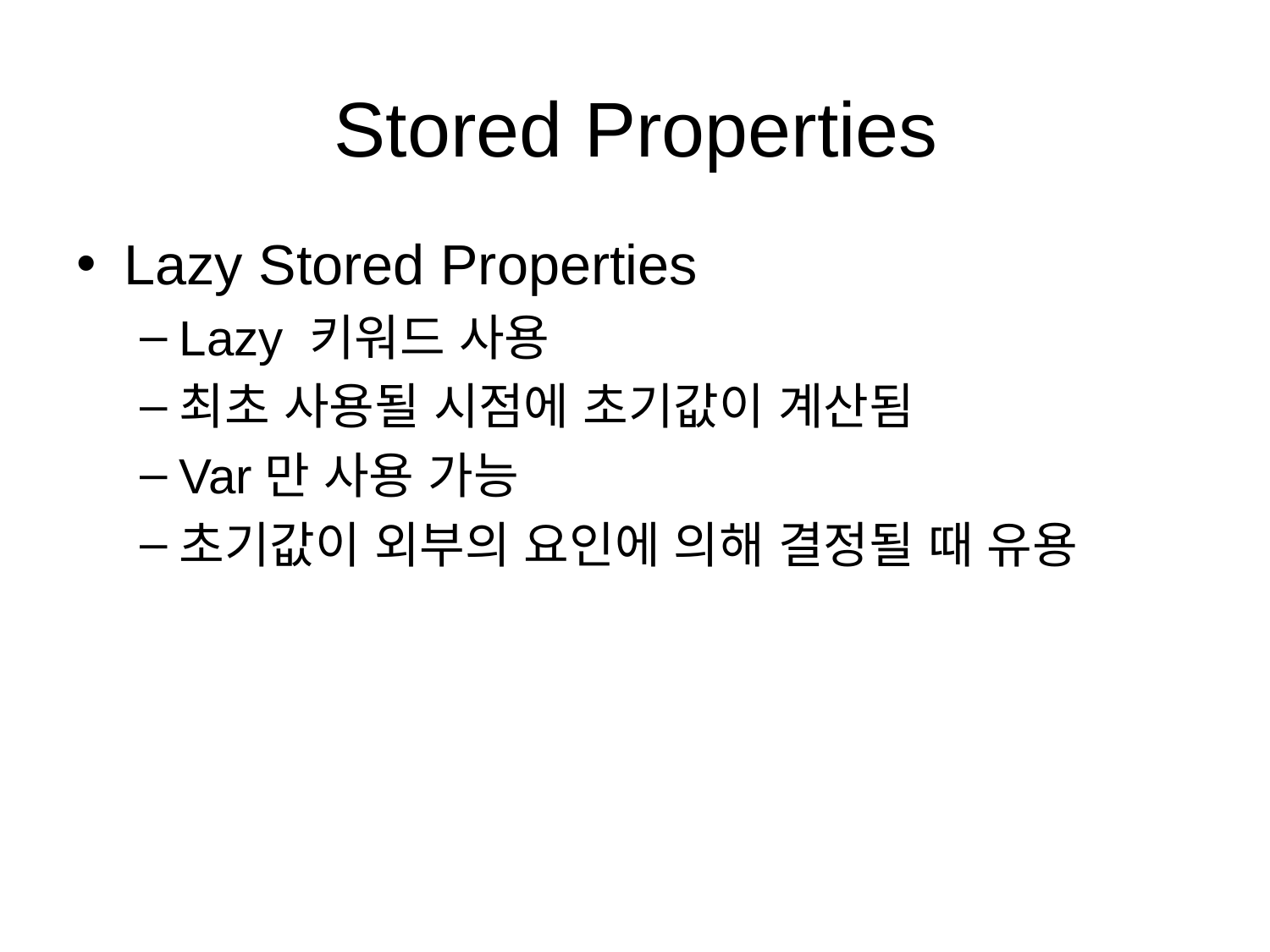

# Stored Properties
Lazy Stored Properties
Lazy 키워드 사용
최초 사용될 시점에 초기값이 계산됨
Var만 사용 가능
초기값이 외부의 요인에 의해 결정될 때 유용